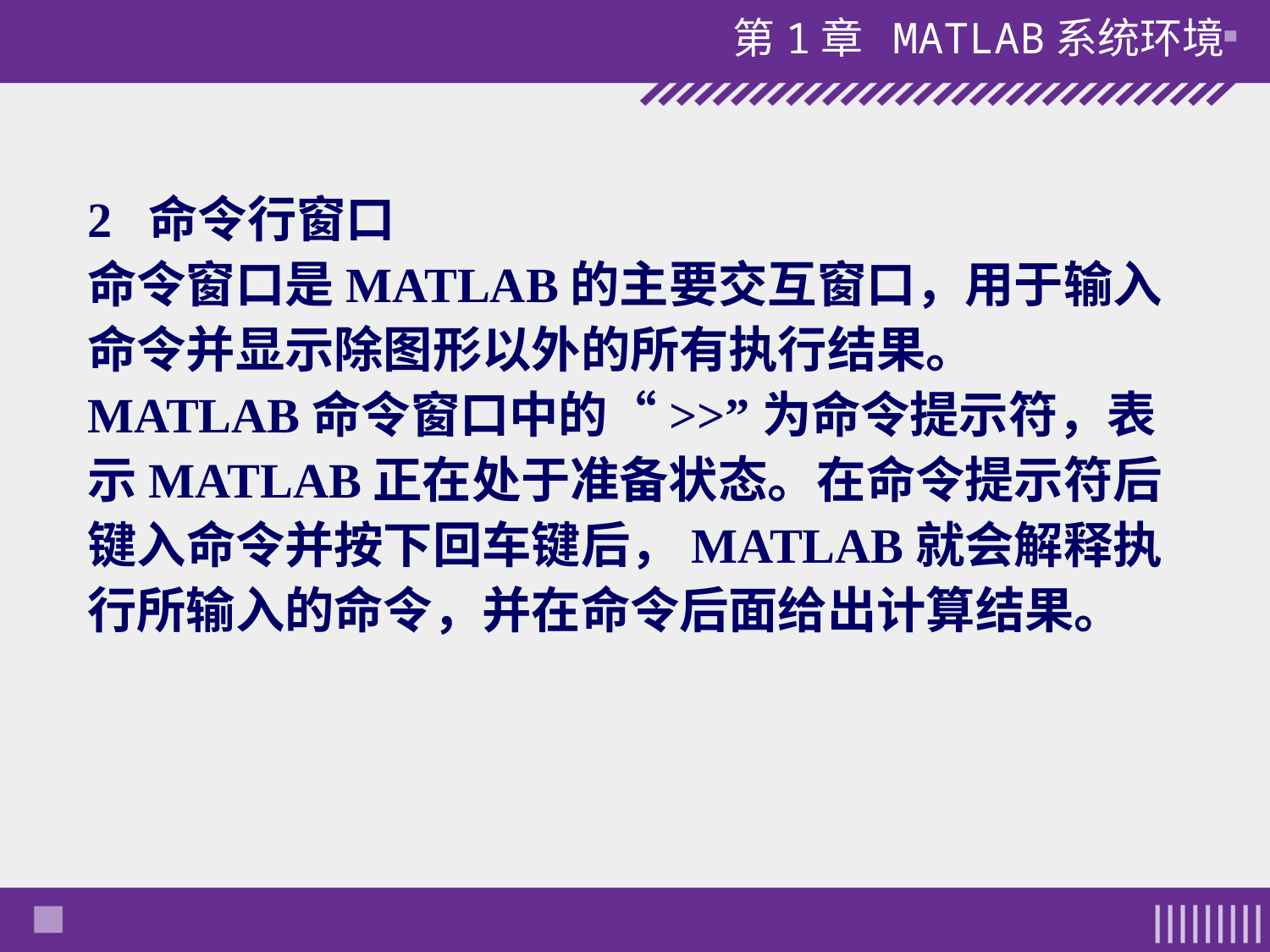

2  命令行窗口
命令窗口是MATLAB的主要交互窗口，用于输入命令并显示除图形以外的所有执行结果。
MATLAB命令窗口中的“>>”为命令提示符，表示MATLAB正在处于准备状态。在命令提示符后键入命令并按下回车键后，MATLAB就会解释执行所输入的命令，并在命令后面给出计算结果。